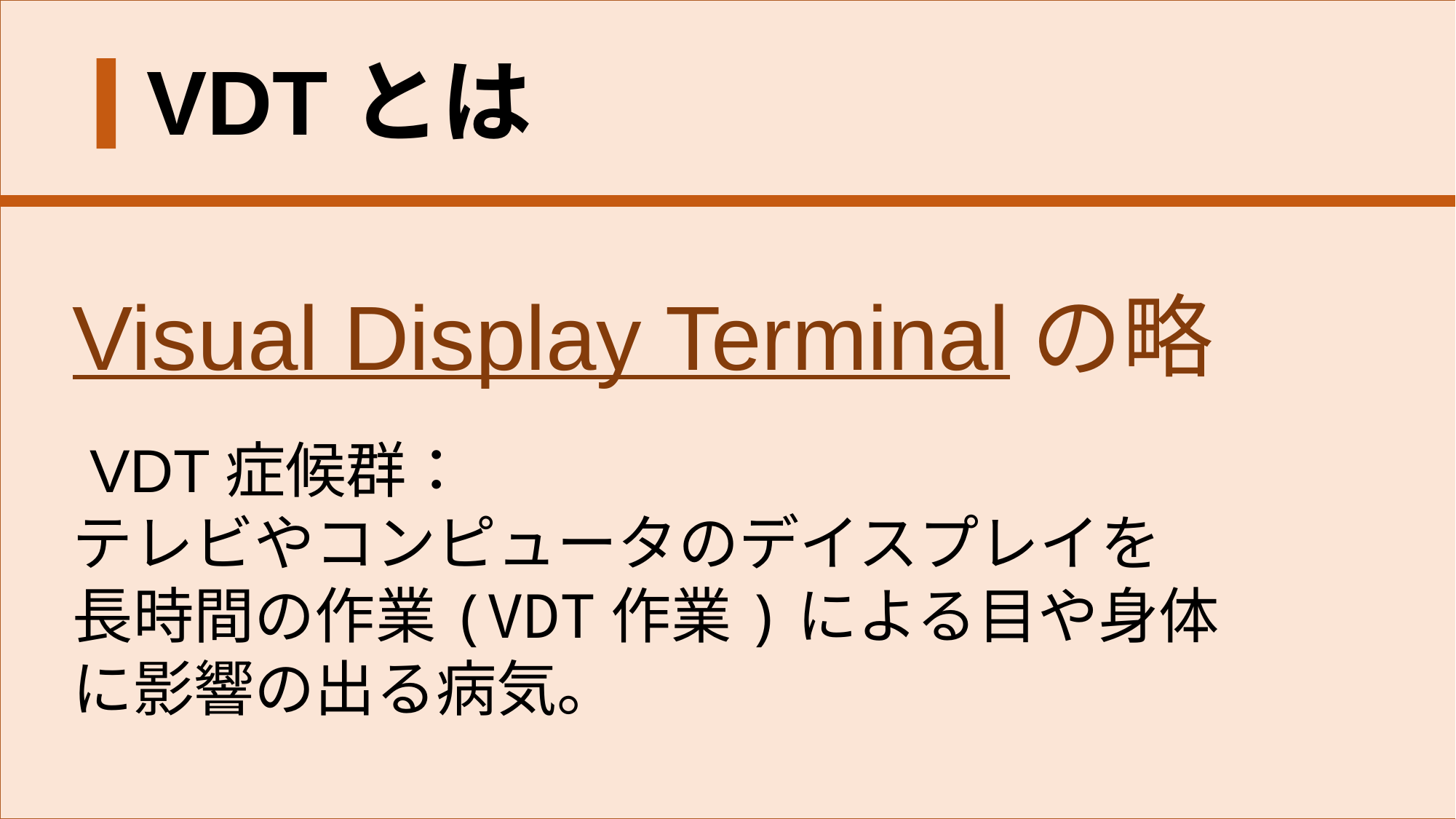

VDTとは

Visual Display Terminalの略
 VDT症候群：
テレビやコンピュータのデイスプレイを
長時間の作業(VDT作業)による目や身体に影響の出る病気。